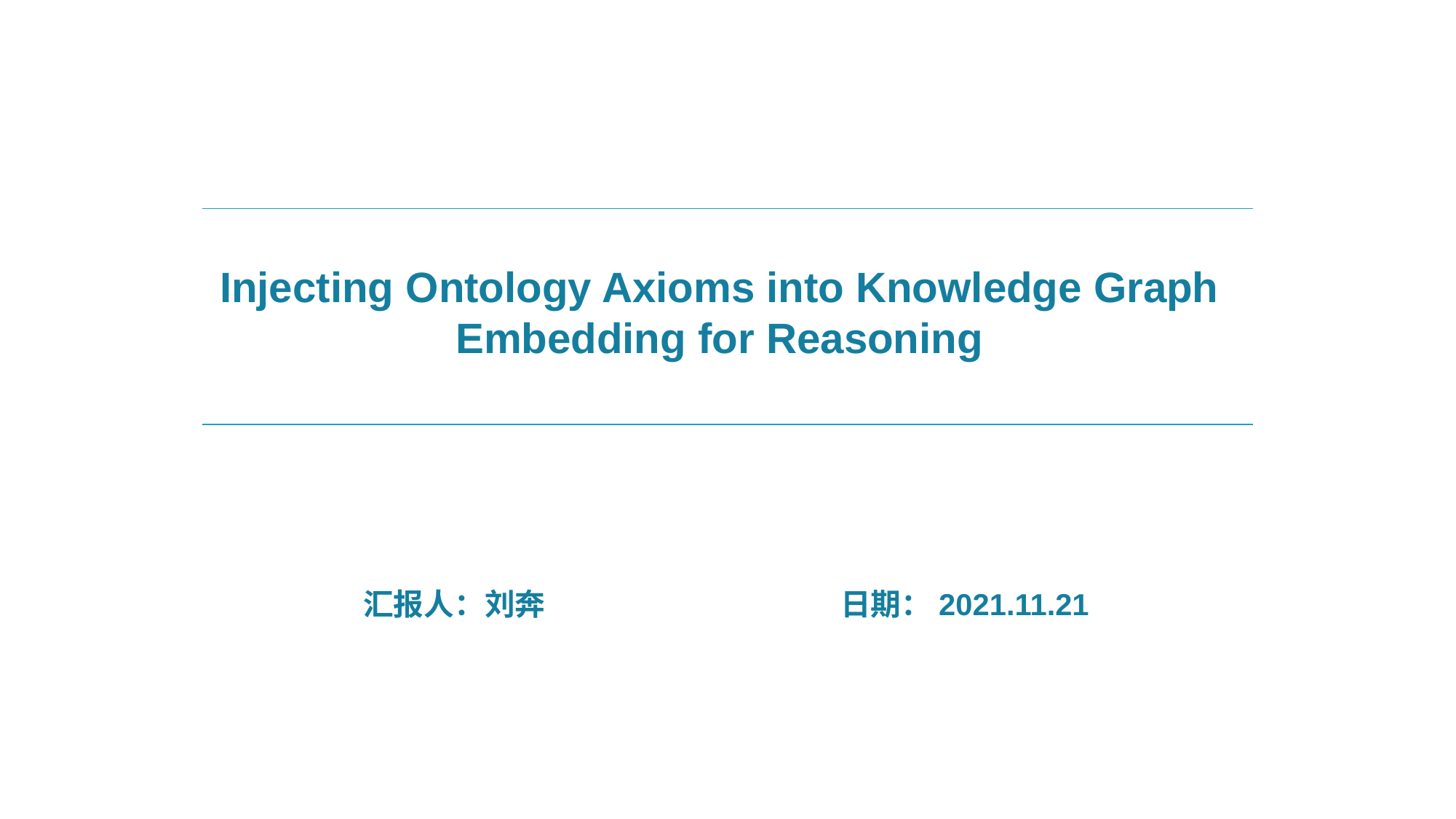

Injecting Ontology Axioms into Knowledge Graph Embedding for Reasoning
汇报人：刘奔
日期：2021.11.21